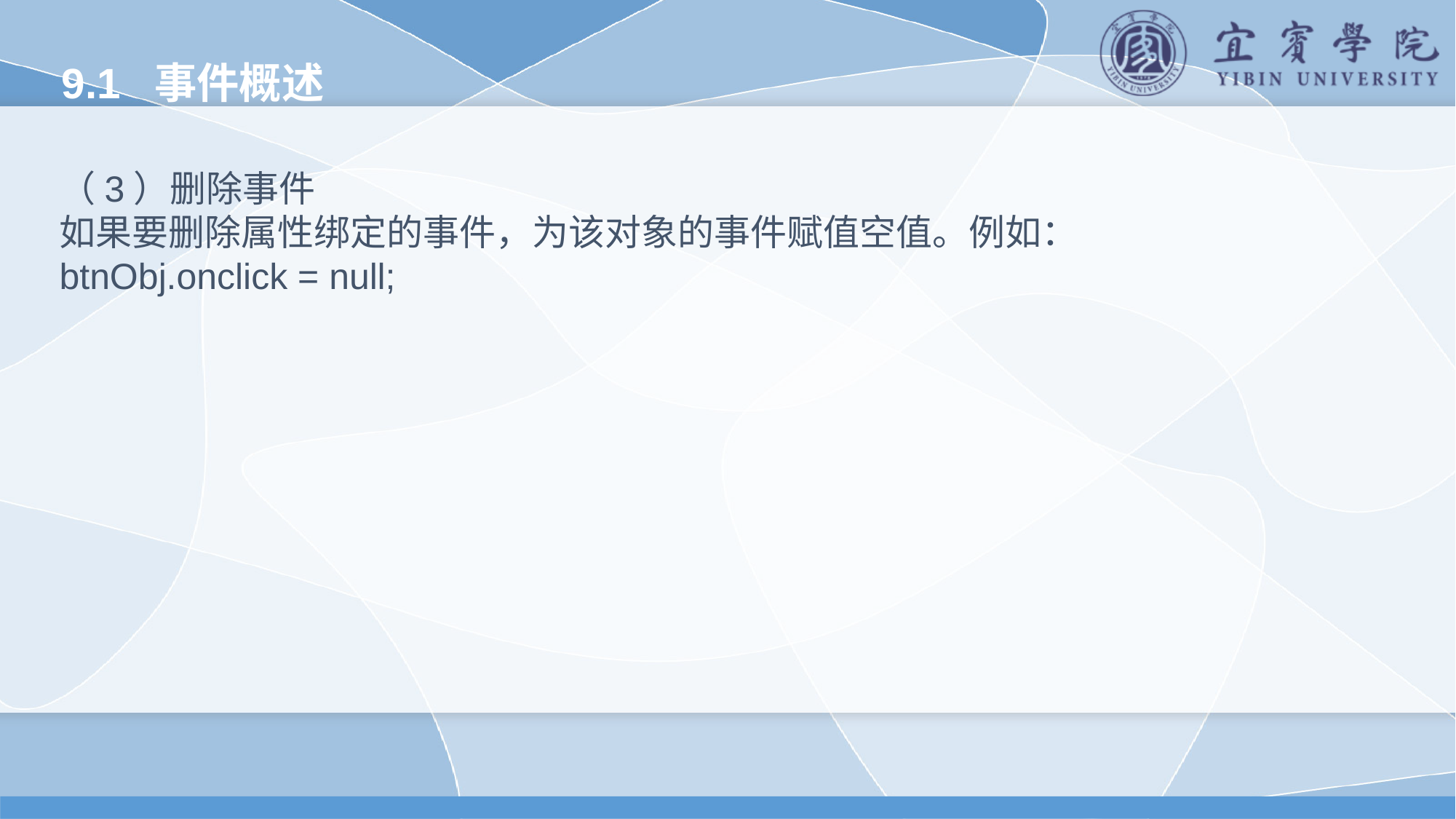

9.1  事件概述
（3）删除事件
如果要删除属性绑定的事件，为该对象的事件赋值空值。例如：
btnObj.onclick = null;